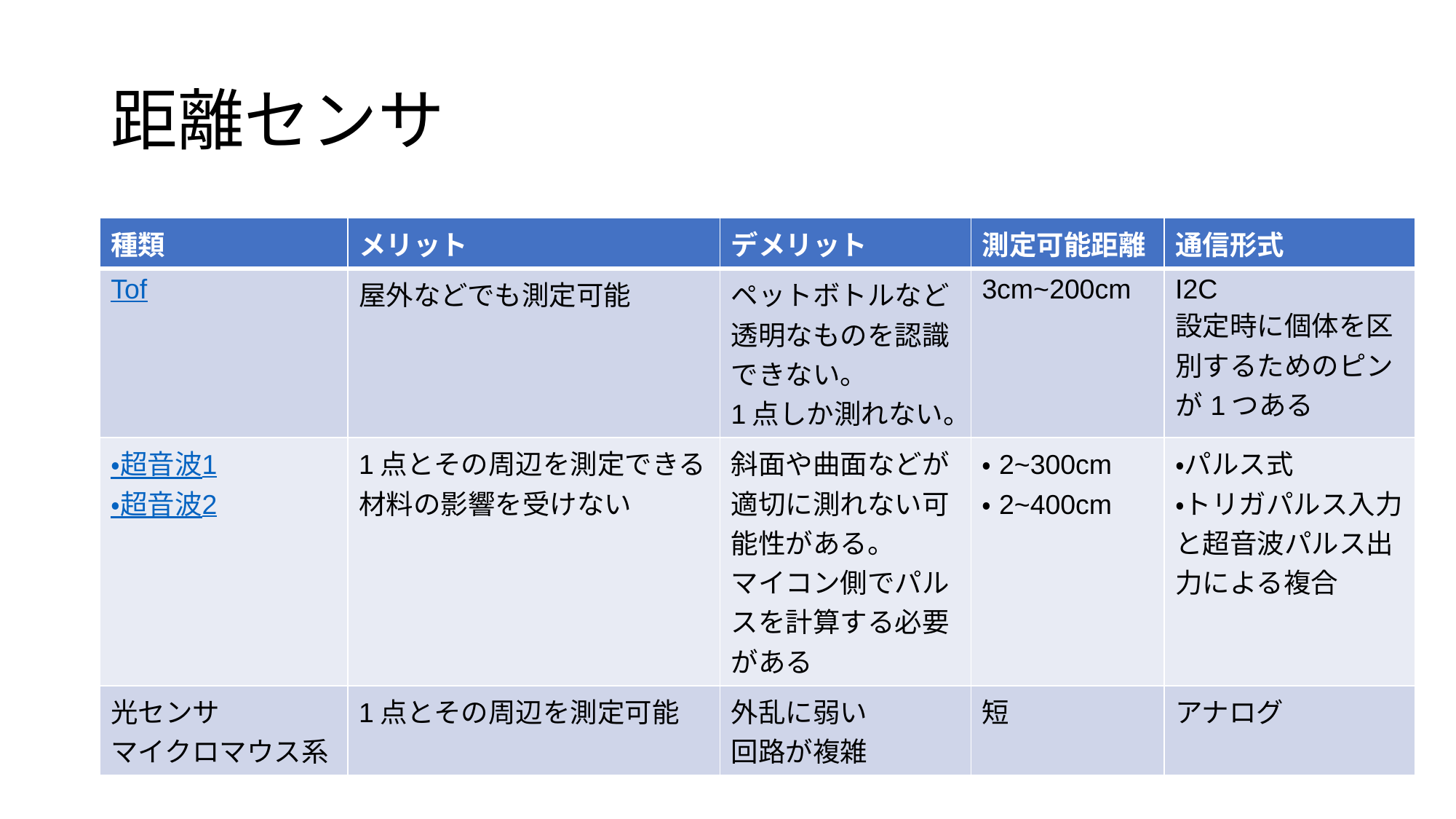

# 距離センサ
| 種類 | メリット | デメリット | 測定可能距離 | 通信形式 |
| --- | --- | --- | --- | --- |
| Tof | 屋外などでも測定可能 | ペットボトルなど透明なものを認識できない。 1点しか測れない。 | 3cm~200cm | I2C 設定時に個体を区別するためのピンが1つある |
| ・超音波1 ・超音波2 | 1点とその周辺を測定できる 材料の影響を受けない | 斜面や曲面などが適切に測れない可能性がある。 マイコン側でパルスを計算する必要がある | ・2~300cm ・2~400cm | ・パルス式 ・トリガパルス入力と超音波パルス出力による複合 |
| 光センサ マイクロマウス系 | 1点とその周辺を測定可能 | 外乱に弱い 回路が複雑 | 短 | アナログ |